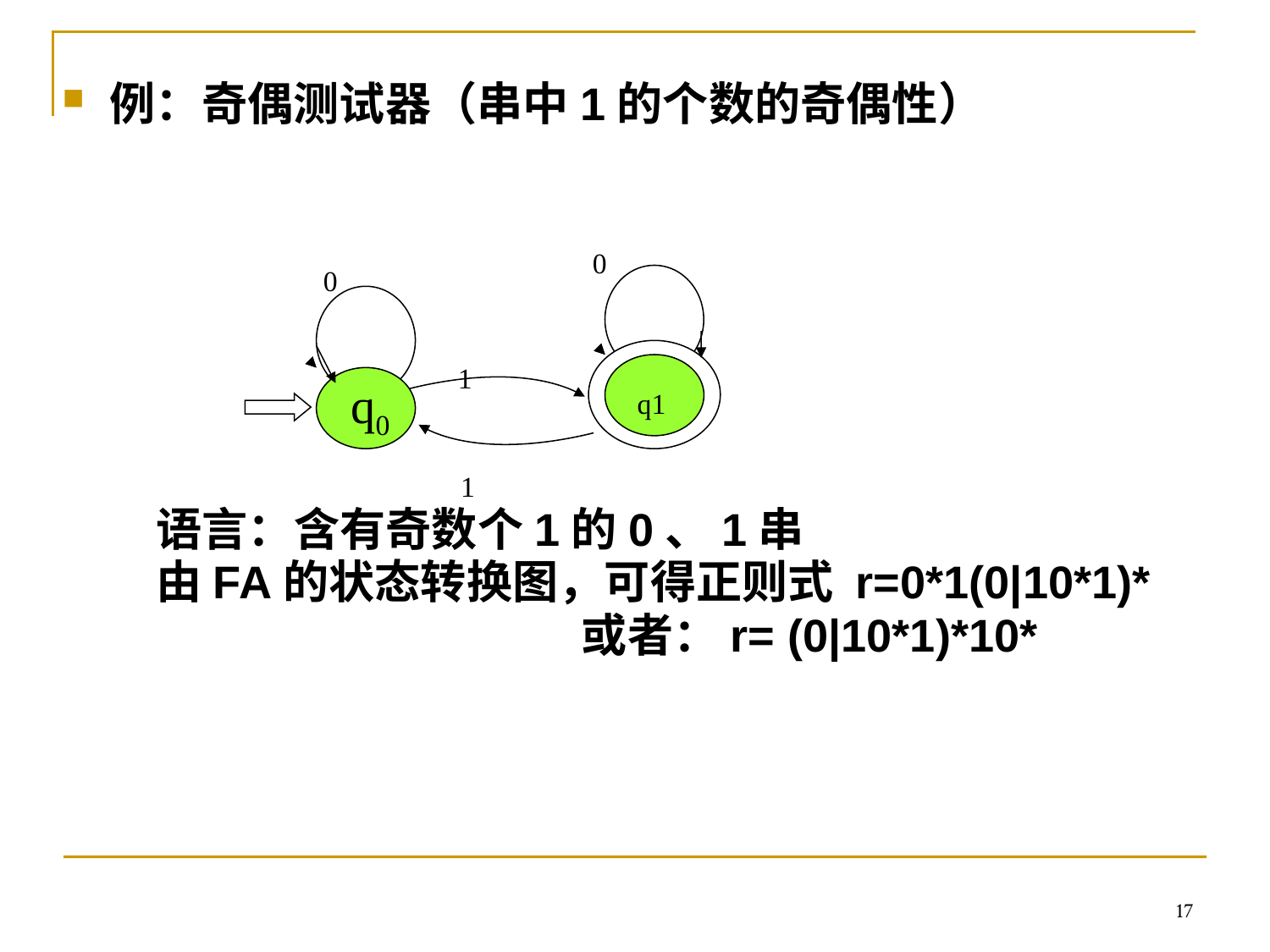

例：奇偶测试器（串中1的个数的奇偶性）

        语言：含有奇数个1的0、1串
        由FA的状态转换图，可得正则式 r=0*1(0|10*1)*
                                                 或者：r= (0|10*1)*10*

0
0

1

q1

q0

1
17